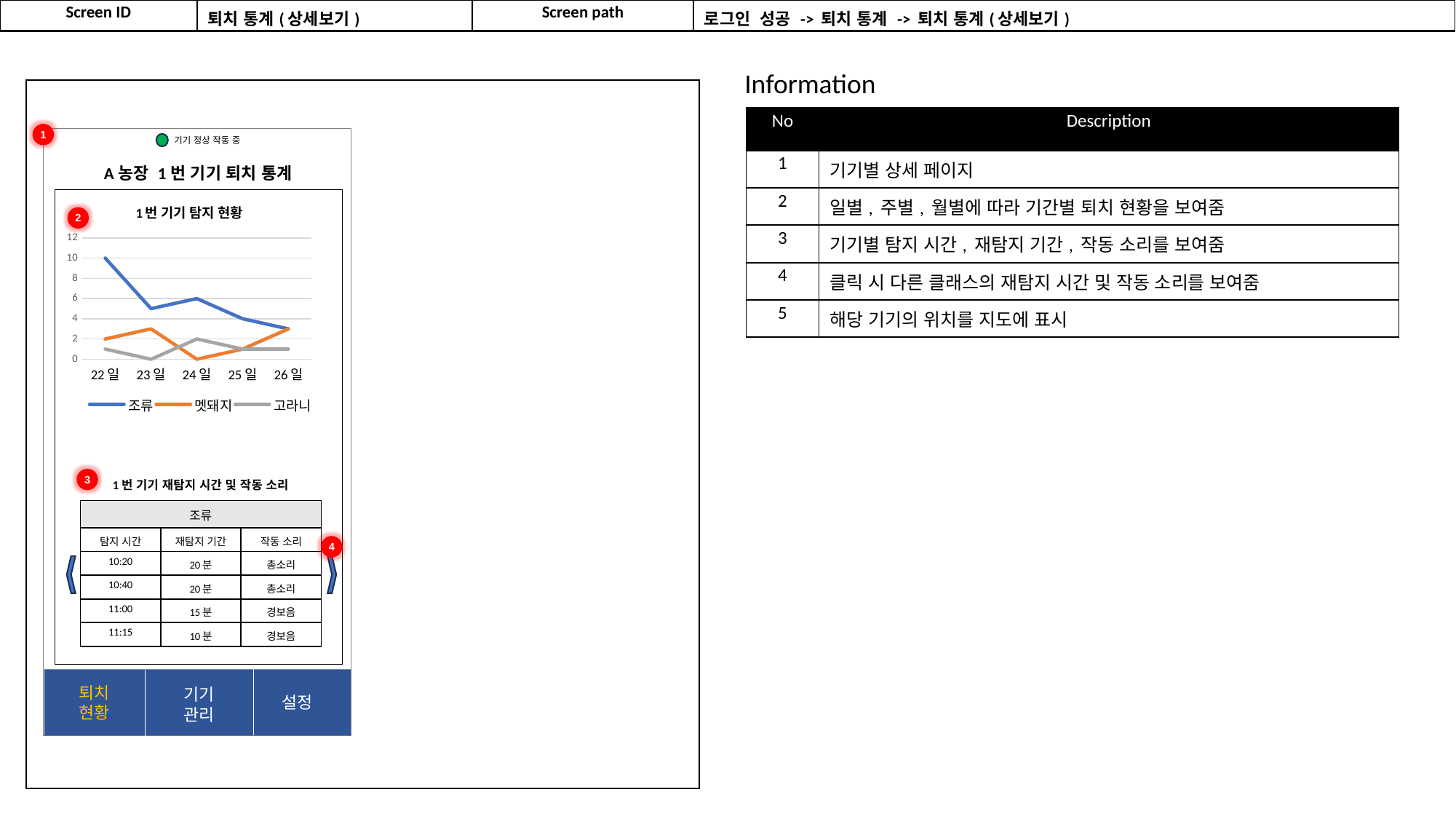

| Screen ID | 퇴치 통계(상세보기) | Screen path | 로그인 성공 -> 퇴치 통계 -> 퇴치 통계(상세보기) |
| --- | --- | --- | --- |
Information

| No | Description |
| --- | --- |
| 1 | 기기별 상세 페이지 |
| 2 | 일별, 주별, 월별에 따라 기간별 퇴치 현황을 보여줌 |
| 3 | 기기별 탐지 시간, 재탐지 기간, 작동 소리를 보여줌 |
| 4 | 클릭 시 다른 클래스의 재탐지 시간 및 작동 소리를 보여줌 |
| 5 | 해당 기기의 위치를 지도에 표시 |
1

기기 정상 작동 중

A농장 1번 기기 퇴치 통계

### Chart: 1번 기기 탐지 현황

| Category | 조류 | 멧돼지 | 고라니 |
|---|---|---|---|
| 22일 | 10.0 | 2.0 | 1.0 |
| 23일 | 5.0 | 3.0 | 0.0 |
| 24일 | 6.0 | 0.0 | 2.0 |
| 25일 | 4.0 | 1.0 | 1.0 |
| 26일 | 3.0 | 3.0 | 1.0 |
2

3

2

3

1번 기기 재탐지 시간 및 작동 소리
| 조류 |  |  |
| --- | --- | --- |
| 탐지 시간 | 재탐지 기간 | 작동 소리 |
| 10:20 | 20분 | 총소리 |
| 10:40 | 20분 | 총소리 |
| 11:00 | 15분 | 경보음 |
| 11:15 | 10분 | 경보음 |
4

퇴치현황
기기관리
설정